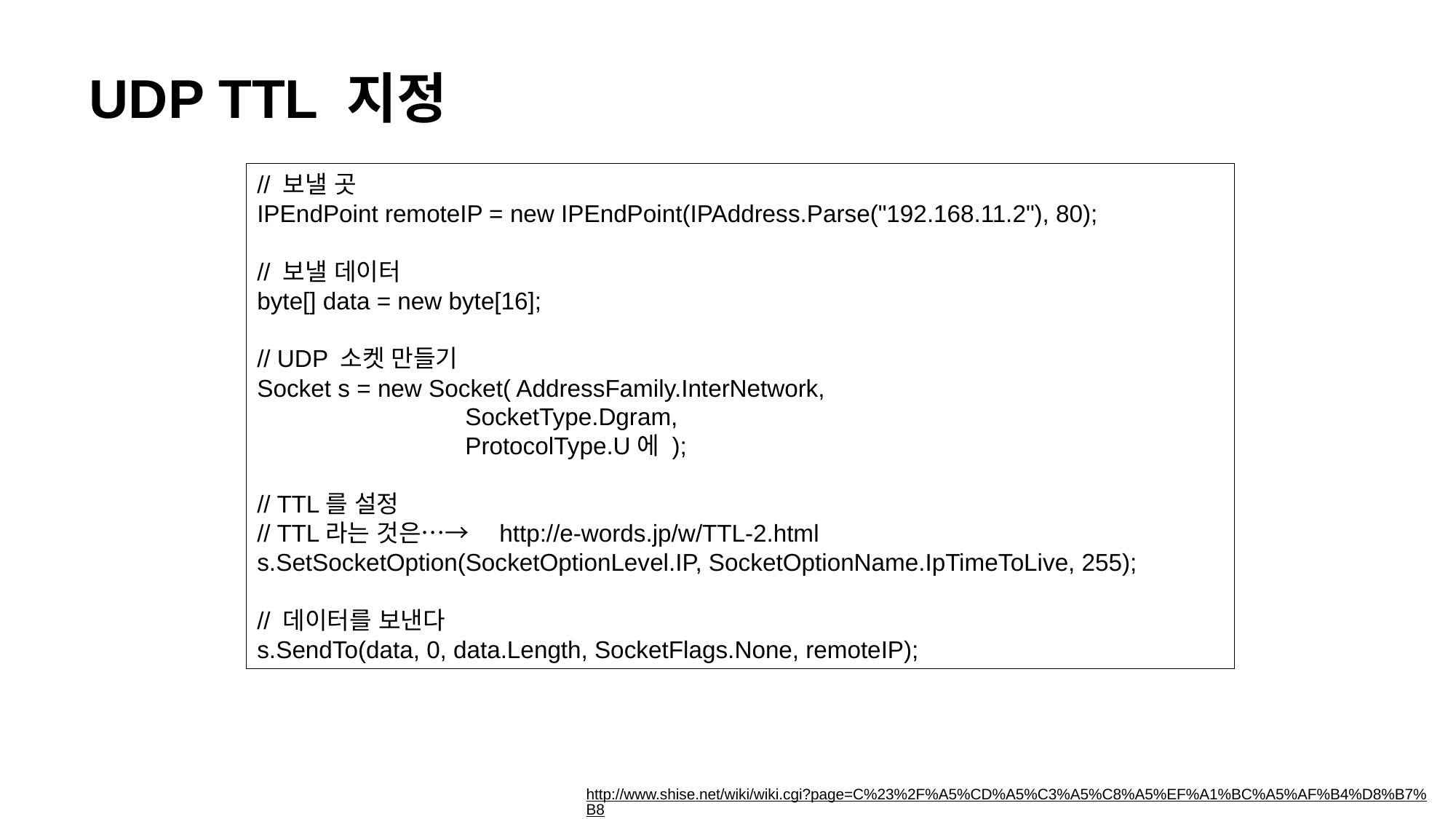

UDP TTL 지정
// 보낼 곳
IPEndPoint remoteIP = new IPEndPoint(IPAddress.Parse("192.168.11.2"), 80);

// 보낼 데이터
byte[] data = new byte[16];

// UDP 소켓 만들기
Socket s = new Socket( AddressFamily.InterNetwork,
                               SocketType.Dgram,
                               ProtocolType.U에 );

// TTL를 설정
// TTL라는 것은…→　http://e-words.jp/w/TTL-2.html
s.SetSocketOption(SocketOptionLevel.IP, SocketOptionName.IpTimeToLive, 255);

// 데이터를 보낸다
s.SendTo(data, 0, data.Length, SocketFlags.None, remoteIP);
http://www.shise.net/wiki/wiki.cgi?page=C%23%2F%A5%CD%A5%C3%A5%C8%A5%EF%A1%BC%A5%AF%B4%D8%B7%B8